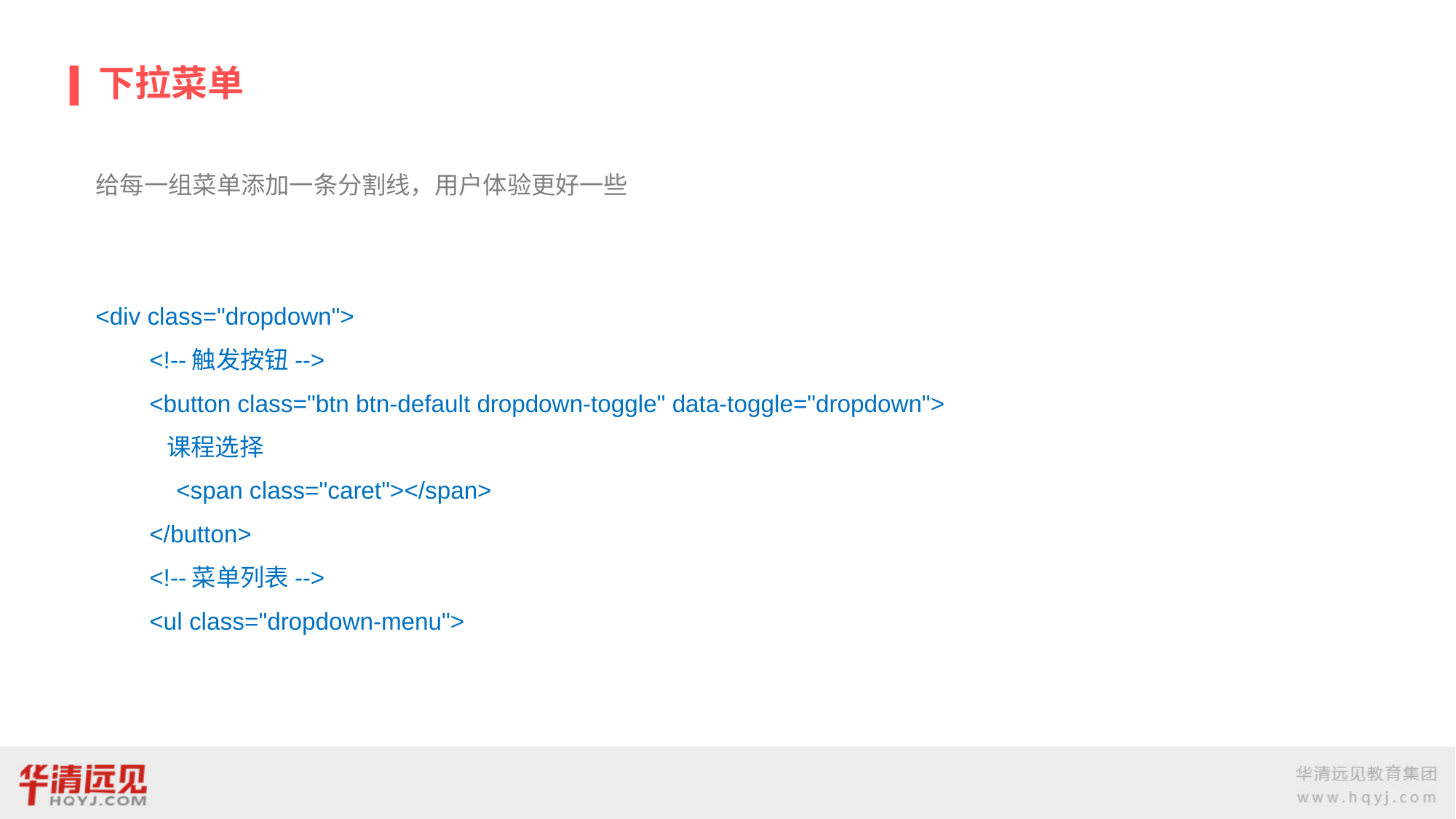

# 下拉菜单

给每一组菜单添加一条分割线，用户体验更好一些

<div class="dropdown">
        <!--触发按钮-->
        <button class="btn btn-default dropdown-toggle" data-toggle="dropdown">
            课程选择
            <span class="caret"></span>
        </button>
        <!--菜单列表-->
        <ul class="dropdown-menu">